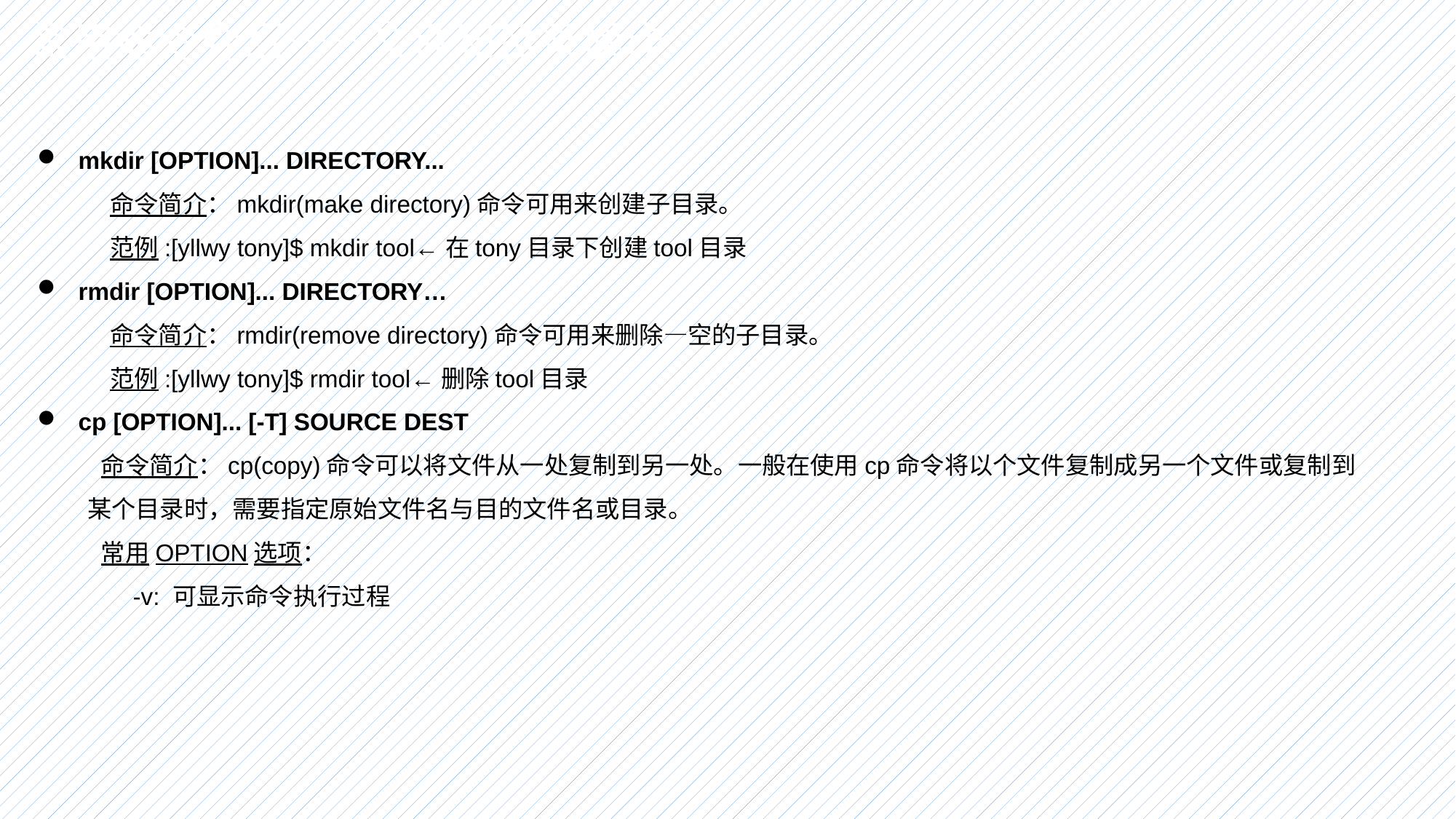

常用命令介绍——文件和目录操作
mkdir [OPTION]... DIRECTORY...
命令简介：mkdir(make directory)命令可用来创建子目录。
范例:[yllwy tony]$ mkdir tool←在tony目录下创建tool目录
rmdir [OPTION]... DIRECTORY…
命令简介：rmdir(remove directory)命令可用来删除―空的子目录。
范例:[yllwy tony]$ rmdir tool←删除tool目录
cp [OPTION]... [-T] SOURCE DEST
命令简介：cp(copy)命令可以将文件从一处复制到另一处。一般在使用cp命令将以个文件复制成另一个文件或复制到某个目录时，需要指定原始文件名与目的文件名或目录。
常用OPTION选项：
-v: 可显示命令执行过程